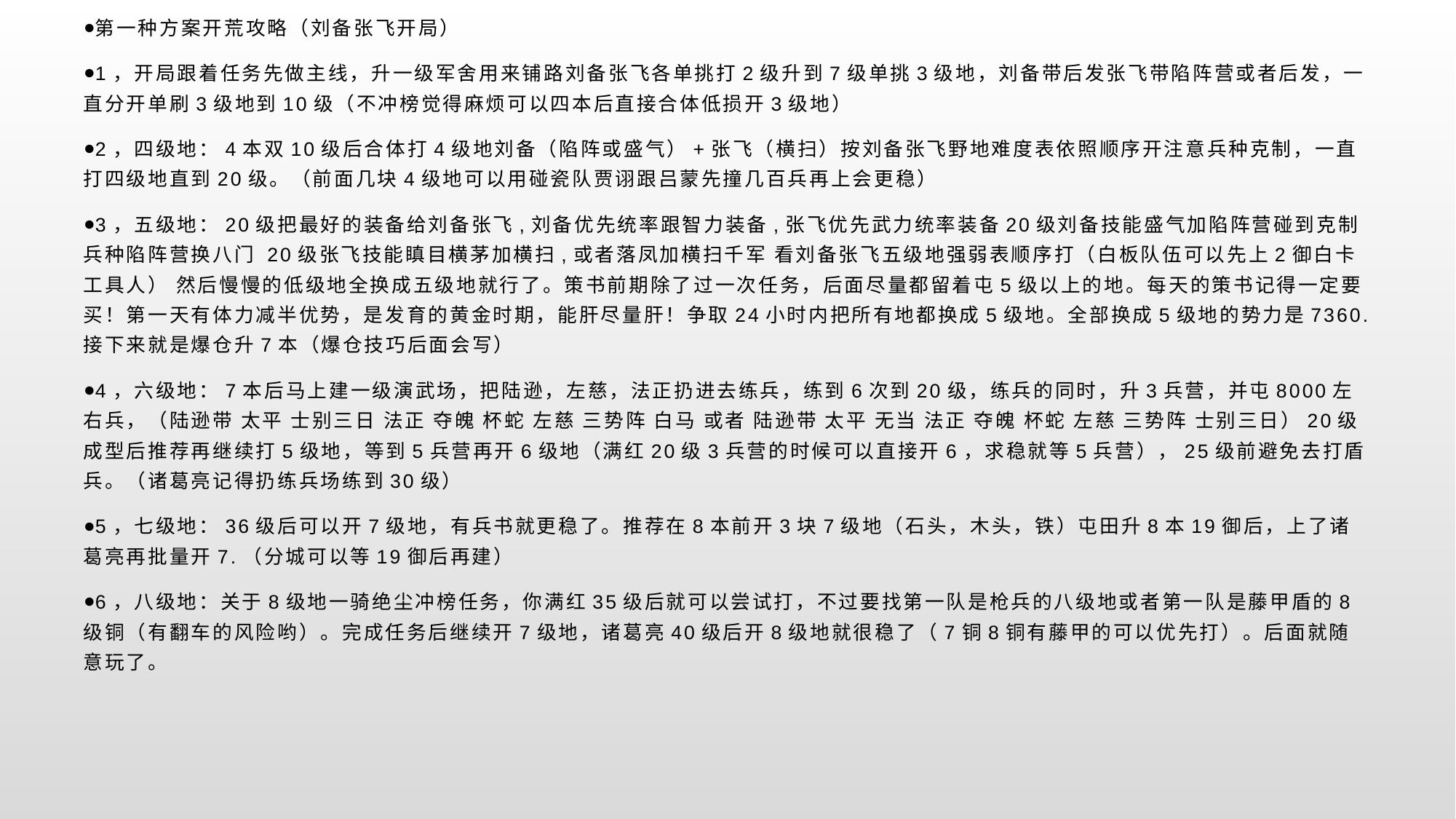

第一种方案开荒攻略（刘备张飞开局）
1，开局跟着任务先做主线，升一级军舍用来铺路刘备张飞各单挑打2级升到7级单挑3级地，刘备带后发张飞带陷阵营或者后发，一直分开单刷3级地到10级（不冲榜觉得麻烦可以四本后直接合体低损开3级地）
2，四级地：4本双10级后合体打4级地刘备（陷阵或盛气）+张飞（横扫）按刘备张飞野地难度表依照顺序开注意兵种克制，一直打四级地直到20级。（前面几块4级地可以用碰瓷队贾诩跟吕蒙先撞几百兵再上会更稳）
3，五级地：20级把最好的装备给刘备张飞,刘备优先统率跟智力装备,张飞优先武力统率装备20级刘备技能盛气加陷阵营碰到克制兵种陷阵营换八门 20级张飞技能瞋目横茅加横扫,或者落凤加横扫千军 看刘备张飞五级地强弱表顺序打（白板队伍可以先上2御白卡工具人） 然后慢慢的低级地全换成五级地就行了。策书前期除了过一次任务，后面尽量都留着屯5级以上的地。每天的策书记得一定要买！第一天有体力减半优势，是发育的黄金时期，能肝尽量肝！争取24小时内把所有地都换成5级地。全部换成5级地的势力是7360.接下来就是爆仓升7本（爆仓技巧后面会写）
4，六级地：7本后马上建一级演武场，把陆逊，左慈，法正扔进去练兵，练到6次到20级，练兵的同时，升3兵营，并屯8000左右兵，（陆逊带 太平 士别三日 法正 夺魄 杯蛇 左慈 三势阵 白马 或者 陆逊带 太平 无当 法正 夺魄 杯蛇 左慈 三势阵 士别三日）20级成型后推荐再继续打5级地，等到5兵营再开6级地（满红20级3兵营的时候可以直接开6，求稳就等5兵营），25级前避免去打盾兵。（诸葛亮记得扔练兵场练到30级）
5，七级地：36级后可以开7级地，有兵书就更稳了。推荐在8本前开3块7级地（石头，木头，铁）屯田升8本19御后，上了诸葛亮再批量开7.（分城可以等19御后再建）
6，八级地：关于8级地一骑绝尘冲榜任务，你满红35级后就可以尝试打，不过要找第一队是枪兵的八级地或者第一队是藤甲盾的8级铜（有翻车的风险哟）。完成任务后继续开7级地，诸葛亮40级后开8级地就很稳了（7铜8铜有藤甲的可以优先打）。后面就随意玩了。